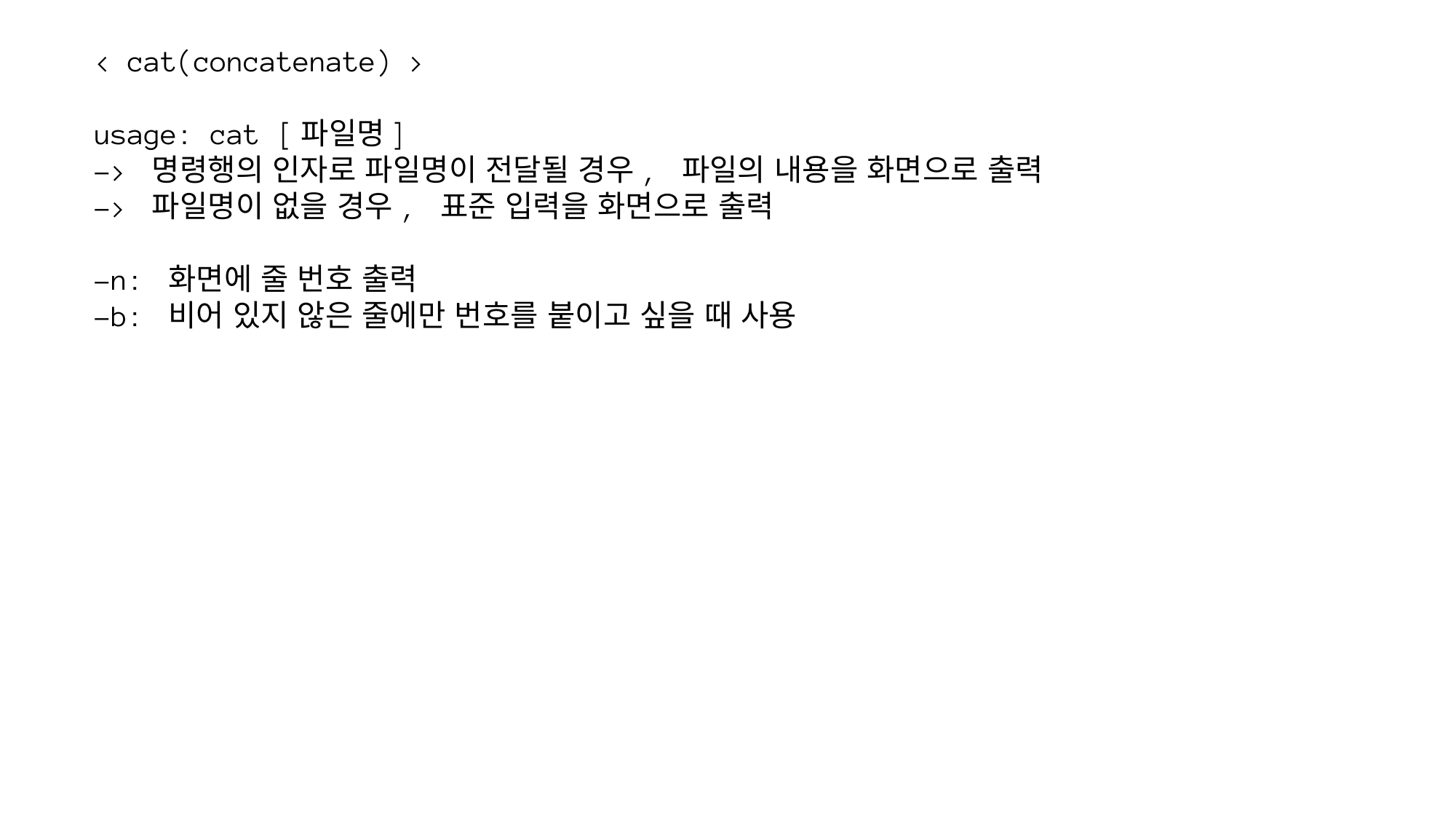

< cat(concatenate) >

usage: cat [파일명]
-> 명령행의 인자로 파일명이 전달될 경우, 파일의 내용을 화면으로 출력
-> 파일명이 없을 경우, 표준 입력을 화면으로 출력

-n: 화면에 줄 번호 출력
-b: 비어 있지 않은 줄에만 번호를 붙이고 싶을 때 사용